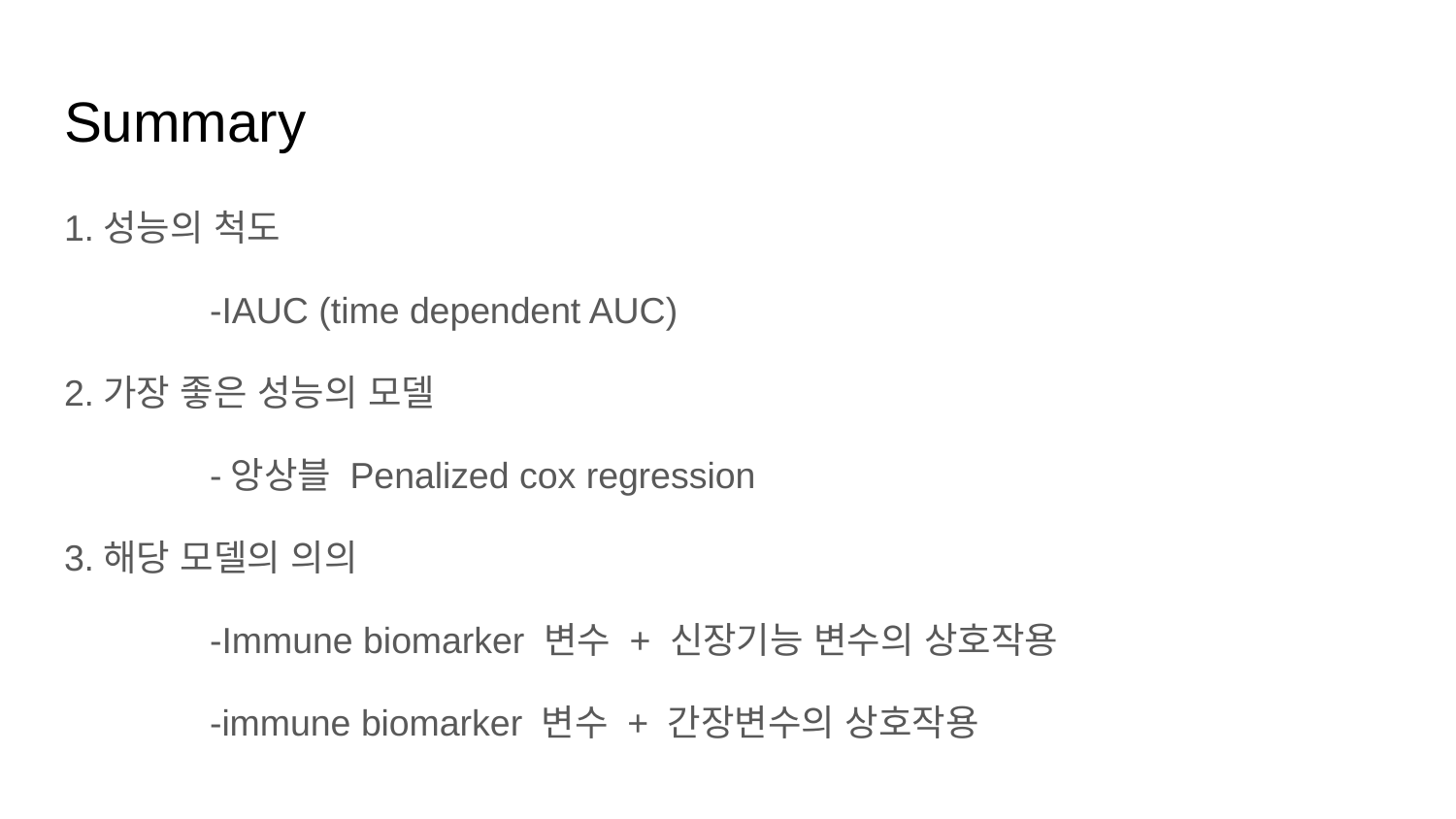

# Summary
1.성능의 척도
	-IAUC (time dependent AUC)
2.가장 좋은 성능의 모델
	-앙상블 Penalized cox regression
3.해당 모델의 의의
	-Immune biomarker 변수 + 신장기능 변수의 상호작용
	-immune biomarker 변수 + 간장변수의 상호작용